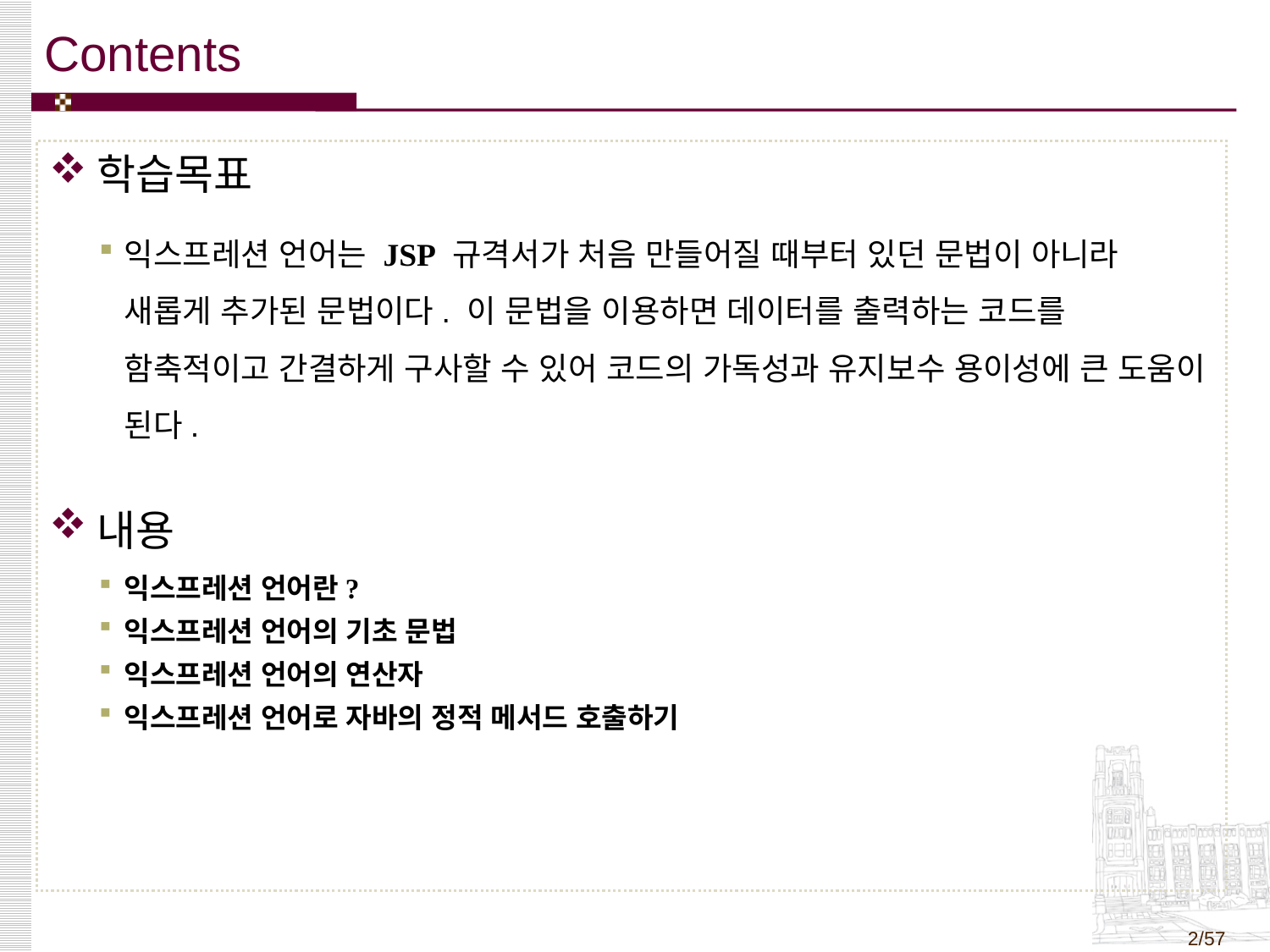

학습목표
익스프레션 언어는 JSP 규격서가 처음 만들어질 때부터 있던 문법이 아니라 새롭게 추가된 문법이다. 이 문법을 이용하면 데이터를 출력하는 코드를 함축적이고 간결하게 구사할 수 있어 코드의 가독성과 유지보수 용이성에 큰 도움이 된다.

내용
익스프레션 언어란?
익스프레션 언어의 기초 문법
익스프레션 언어의 연산자
익스프레션 언어로 자바의 정적 메서드 호출하기